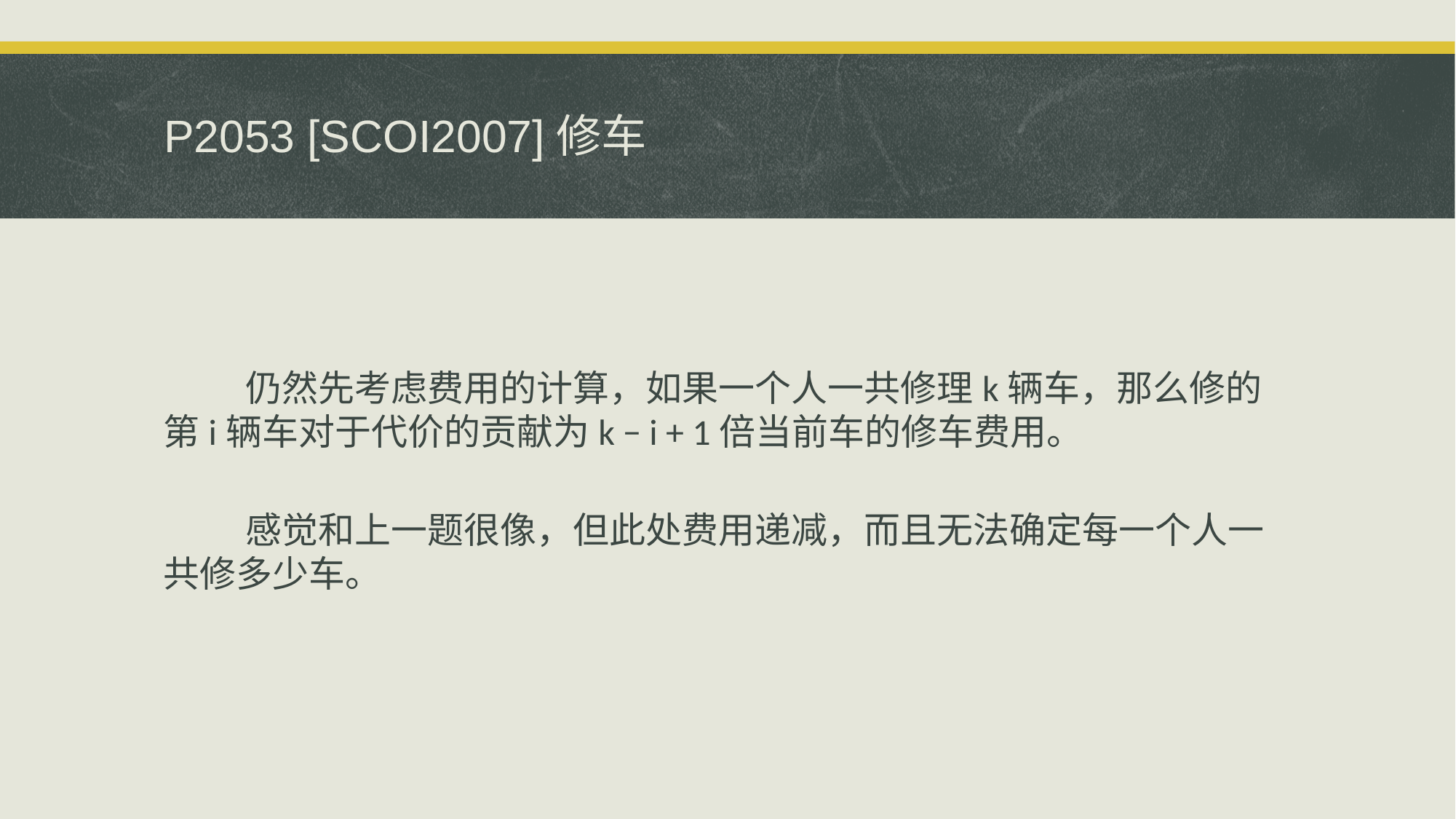

# P2053 [SCOI2007]修车
         仍然先考虑费用的计算，如果一个人一共修理k辆车，那么修的第i辆车对于代价的贡献为k − i + 1倍当前车的修车费用。
         感觉和上一题很像，但此处费用递减，而且无法确定每一个人一共修多少车。